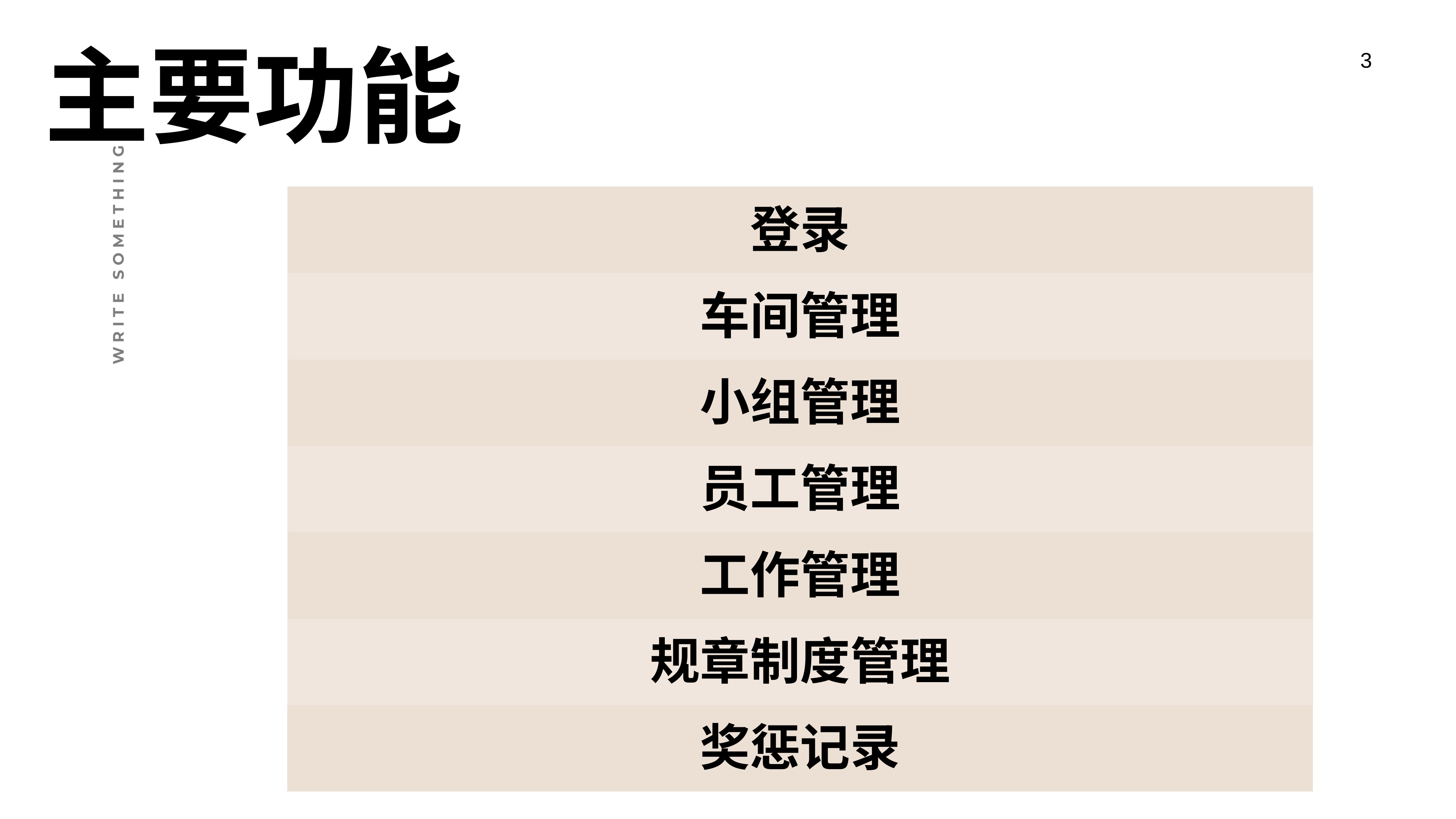

主要功能
WRITE SOMETHING
| 登录 |
| --- |
| 车间管理 |
| 小组管理 |
| 员工管理 |
| 工作管理 |
| 规章制度管理 |
| 奖惩记录 |